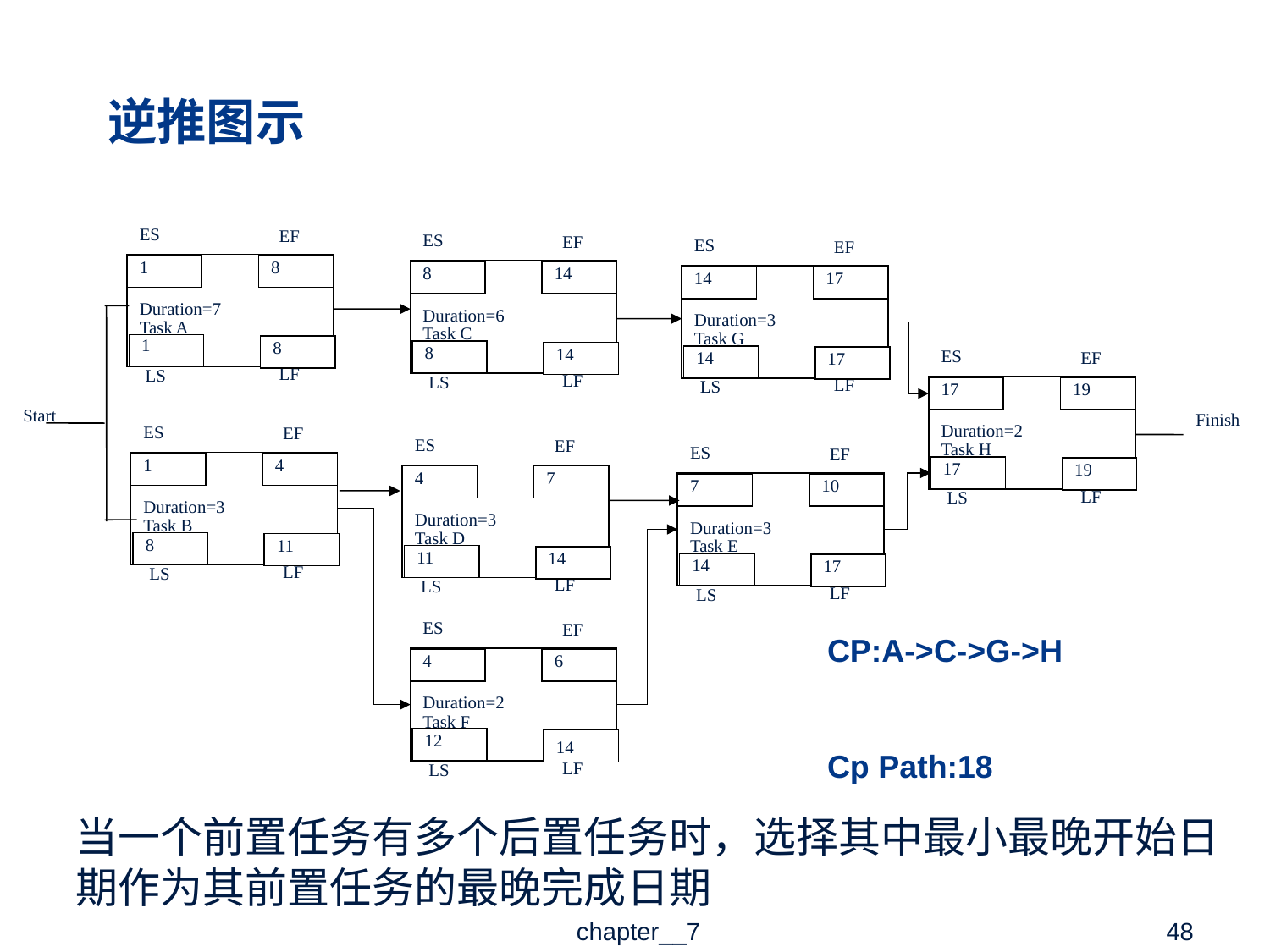

# 逆推图示
ES
EF
ES
EF
ES
EF

Duration=7
Task A
1
8

Duration=6
Task C
8
14

Duration=3
Task G
14
17

1
8
8
14
ES
14
EF
17
LF
LS
LF
LS
LF
LS

Duration=2
Task H
17
19
Finish
Start
ES
EF

ES
EF

ES
EF

Duration=3
Task B
1
4
17
19

Duration=3
Task D
4
7

Duration=3
Task E
7
10
LF
LS

8
11
11
14
14
17
LF
LS
LF
LS
LF
LS
ES
EF
CP:A->C->G->H

Duration=2
Task F
4
6
12
14
Cp Path:18
LF
LS
当一个前置任务有多个后置任务时，选择其中最小最晚开始日期作为其前置任务的最晚完成日期
 chapter__7
48